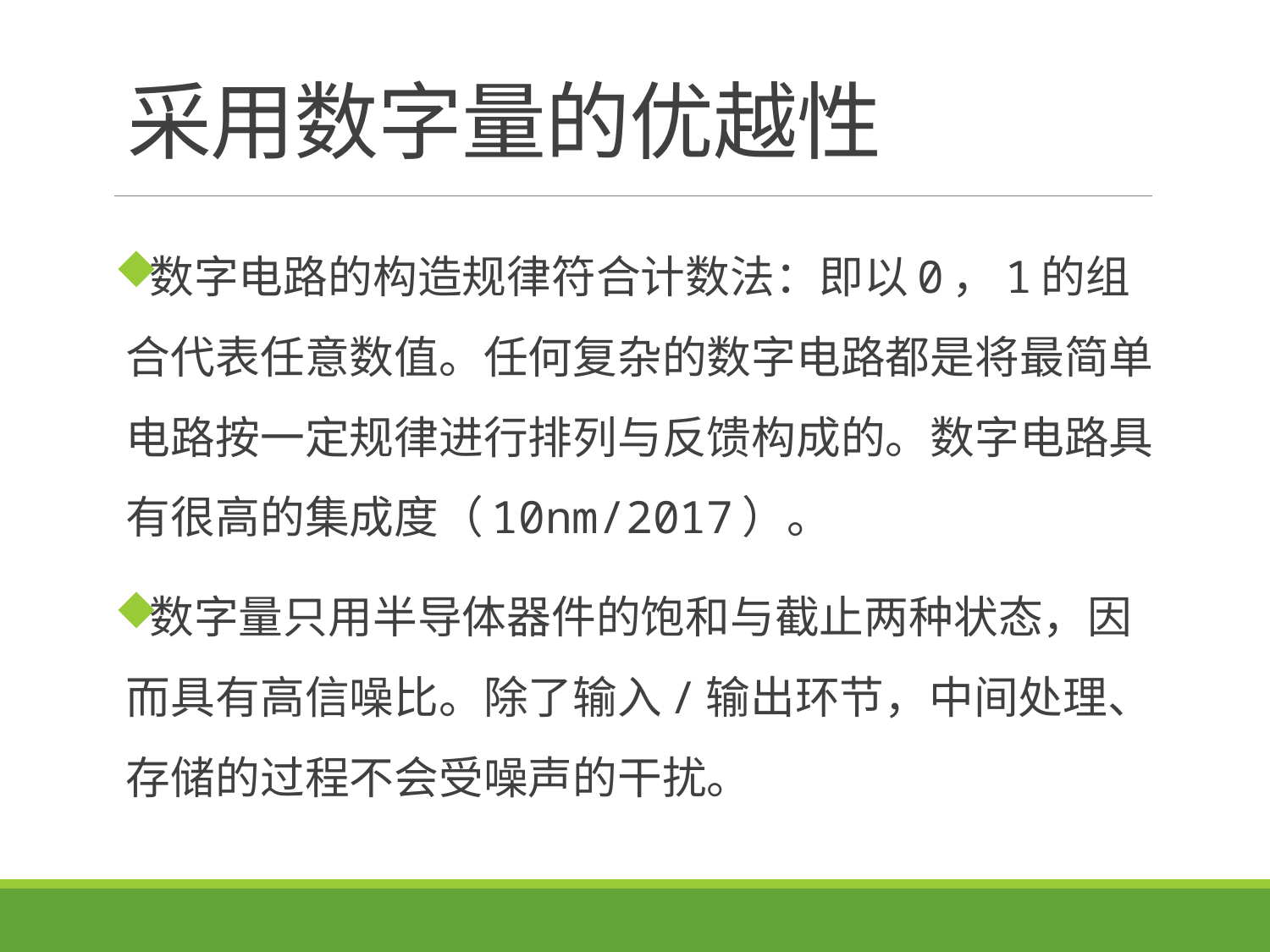

# 采用数字量的优越性
数字电路的构造规律符合计数法：即以0，1的组合代表任意数值。任何复杂的数字电路都是将最简单电路按一定规律进行排列与反馈构成的。数字电路具有很高的集成度（10nm/2017）。
数字量只用半导体器件的饱和与截止两种状态，因而具有高信噪比。除了输入/输出环节，中间处理、存储的过程不会受噪声的干扰。